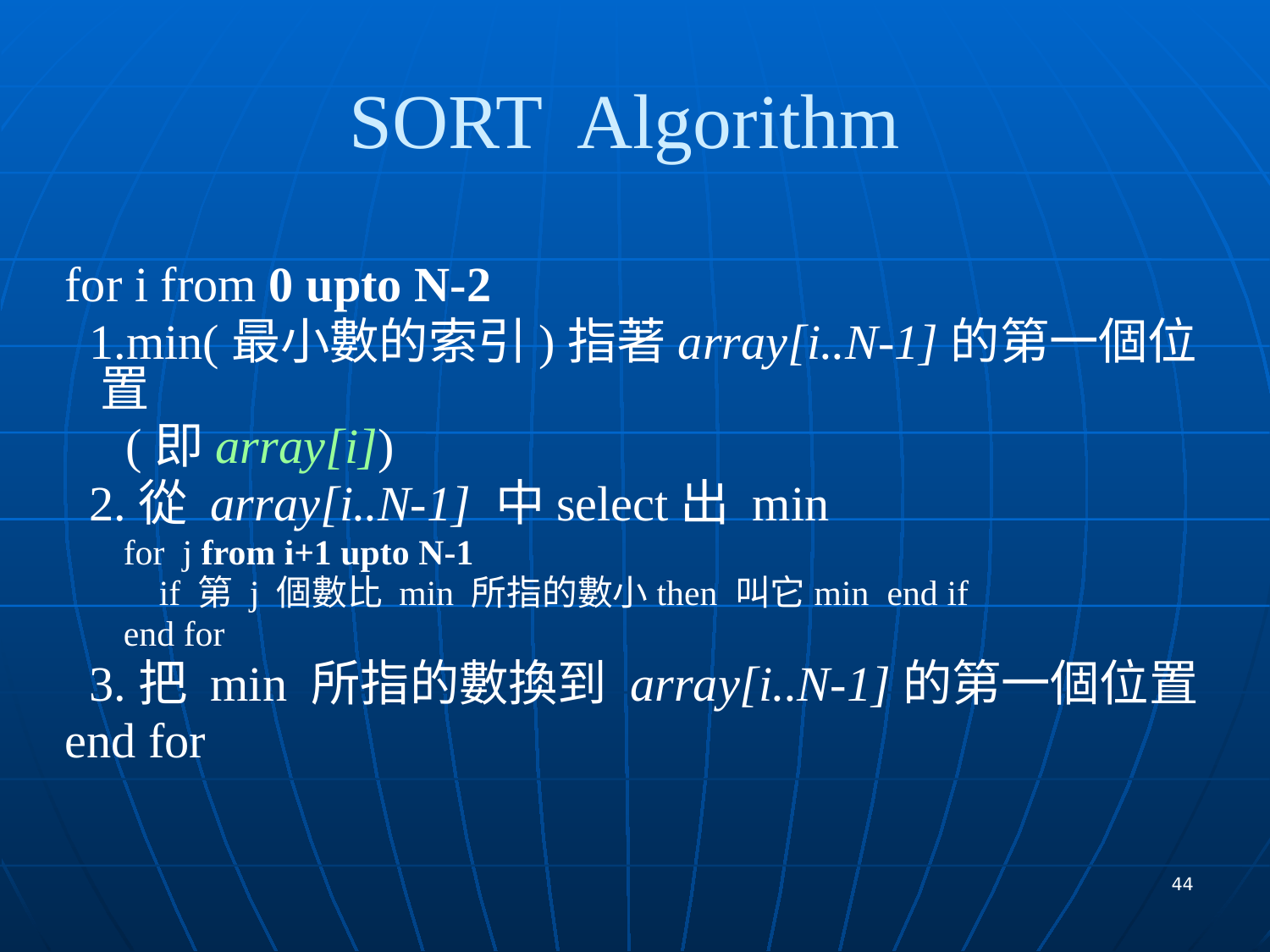

# SORT  Algorithm

 for i from 0 upto N-2
   1.min(最小數的索引)指著array[i..N-1]的第一個位置
      (即array[i])
   2.從 array[i..N-1] 中select出 min
        for  j from i+1 upto N-1
            if 第 j 個數比 min 所指的數小then 叫它min  end if
        end for
   3.把 min 所指的數換到 array[i..N-1]的第一個位置
 end for

44